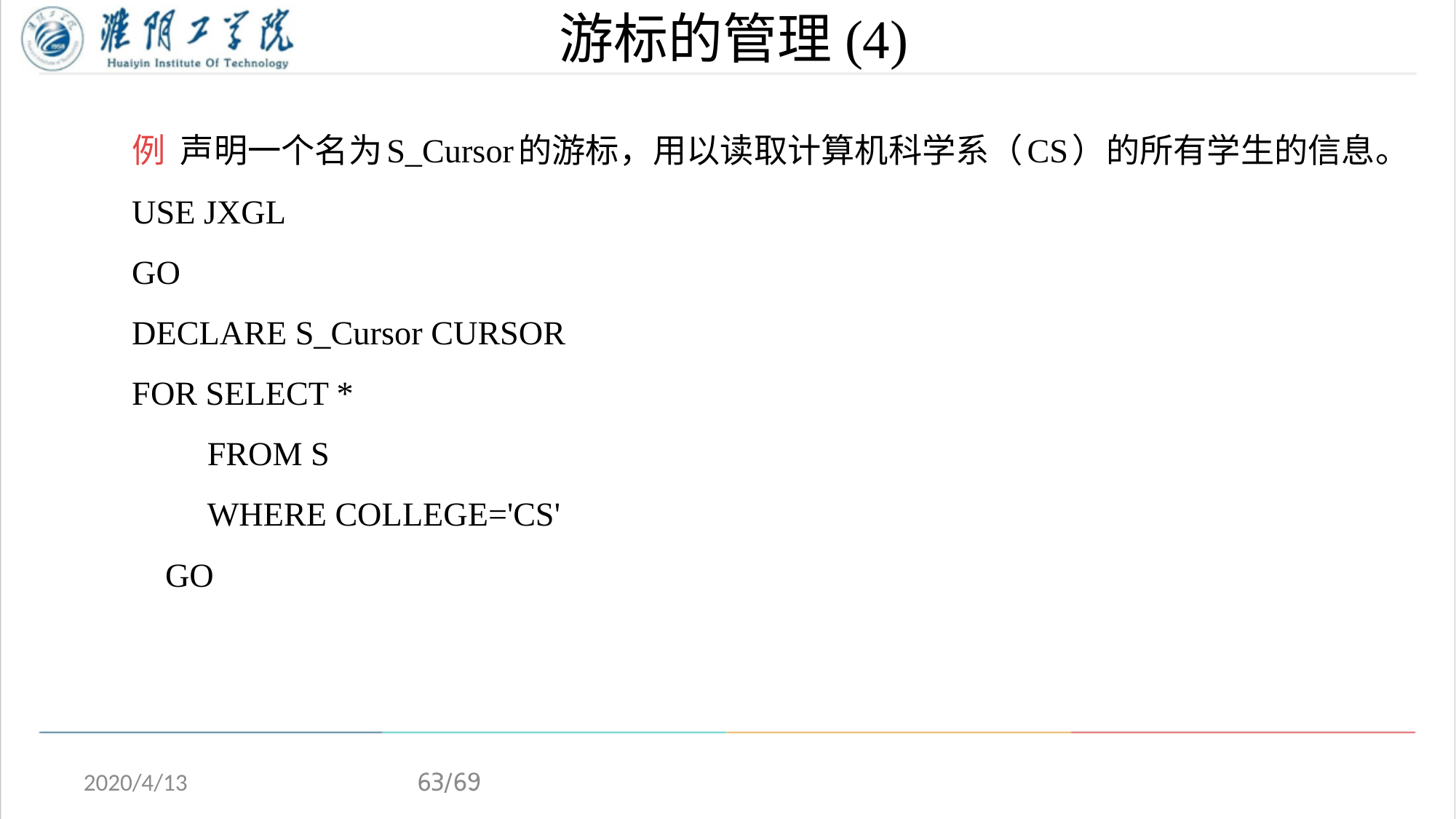

# 游标的管理(4)
例  声明一个名为S_Cursor的游标，用以读取计算机科学系（CS）的所有学生的信息。
USE JXGL
GO
DECLARE S_Cursor CURSOR
FOR SELECT *
         FROM S
         WHERE COLLEGE='CS'
    GO
63/69
2020/4/13